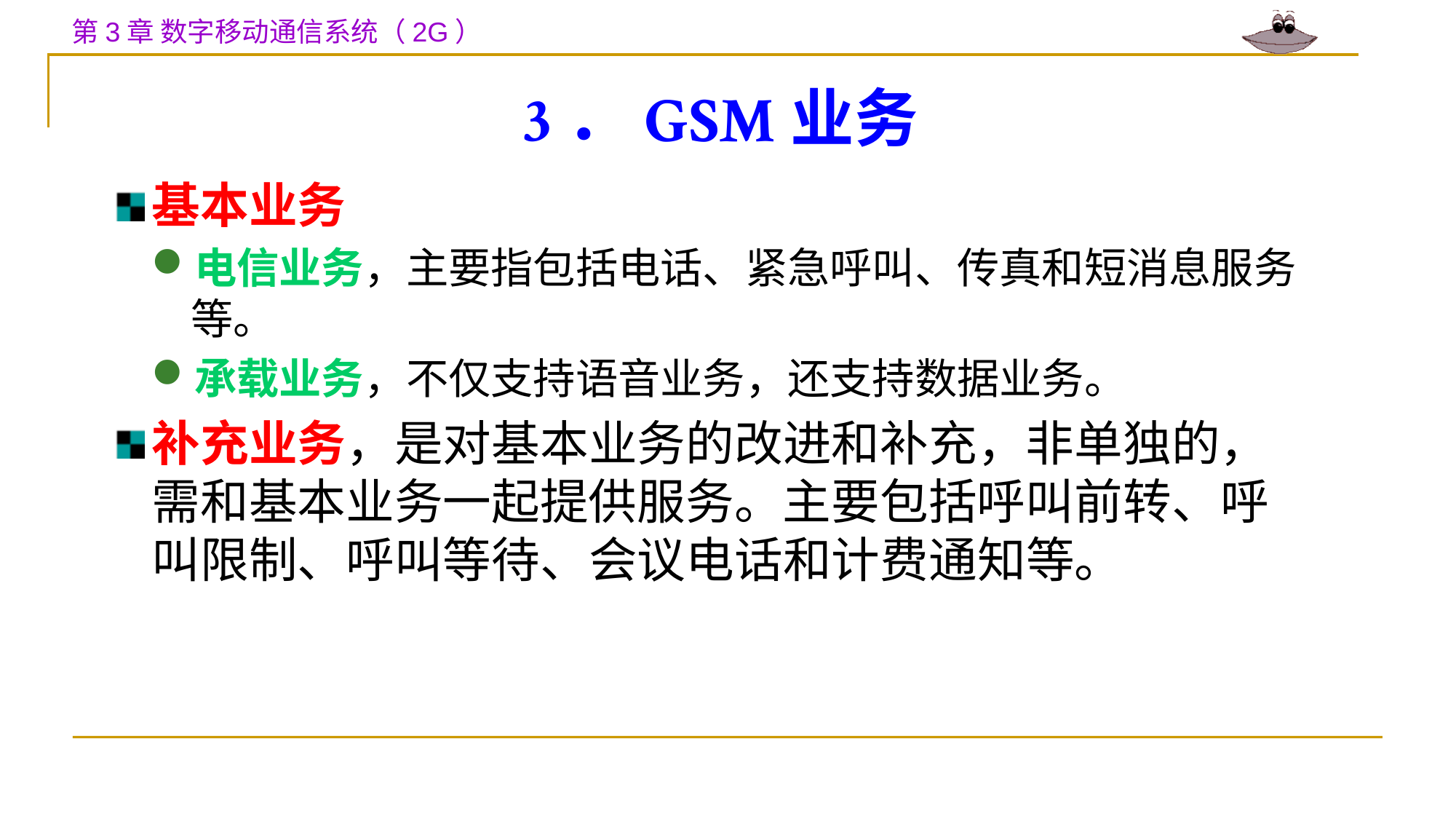

# 3．GSM业务
基本业务
电信业务，主要指包括电话、紧急呼叫、传真和短消息服务等。
承载业务，不仅支持语音业务，还支持数据业务。
补充业务，是对基本业务的改进和补充，非单独的，需和基本业务一起提供服务。主要包括呼叫前转、呼叫限制、呼叫等待、会议电话和计费通知等。